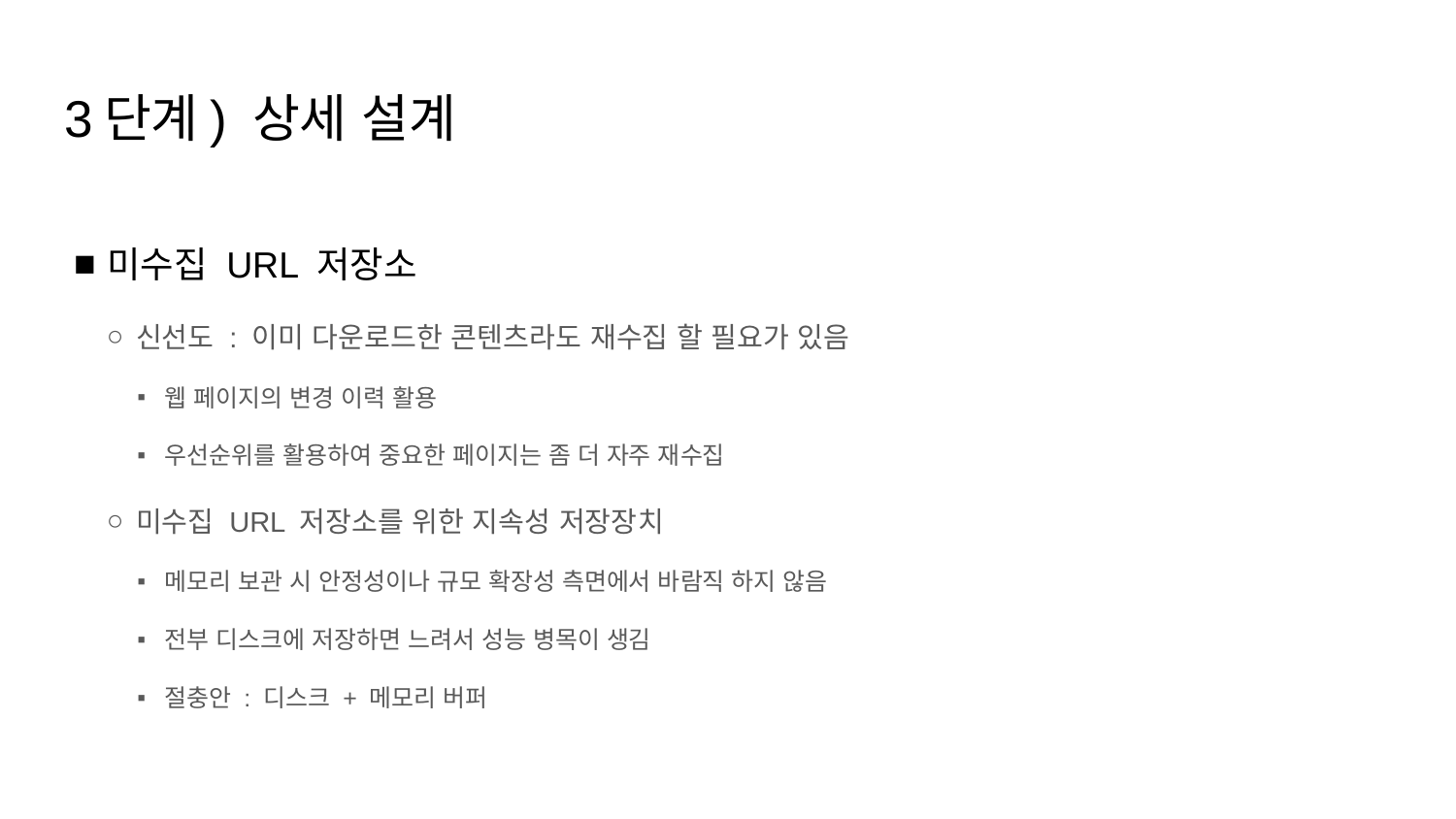

# 3단계) 상세 설계
미수집 URL 저장소
신선도 : 이미 다운로드한 콘텐츠라도 재수집 할 필요가 있음
웹 페이지의 변경 이력 활용
우선순위를 활용하여 중요한 페이지는 좀 더 자주 재수집
미수집 URL 저장소를 위한 지속성 저장장치
메모리 보관 시 안정성이나 규모 확장성 측면에서 바람직 하지 않음
전부 디스크에 저장하면 느려서 성능 병목이 생김
절충안 : 디스크 + 메모리 버퍼